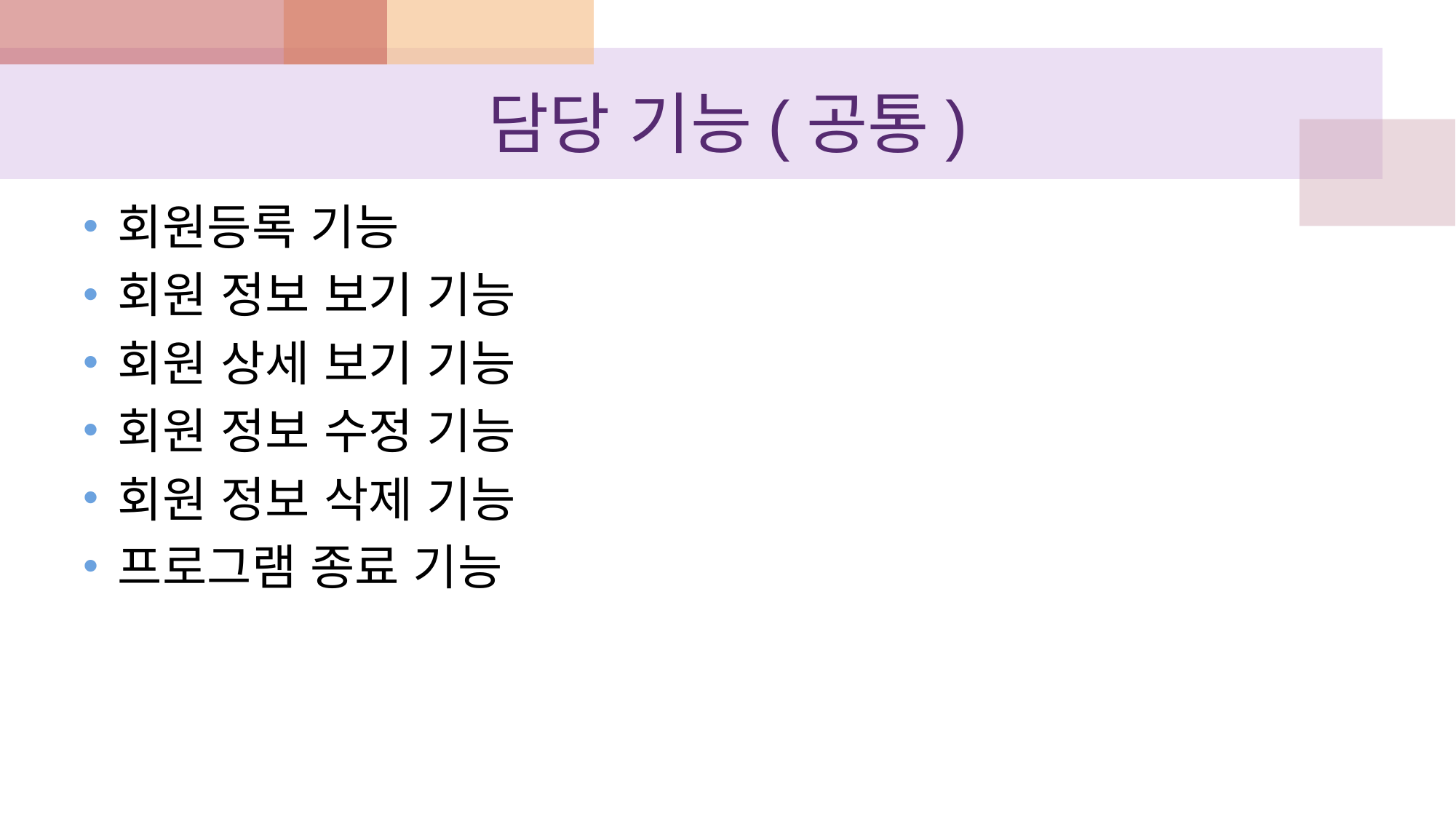

# 담당 기능(공통)
회원등록 기능
회원 정보 보기 기능
회원 상세 보기 기능
회원 정보 수정 기능
회원 정보 삭제 기능
프로그램 종료 기능